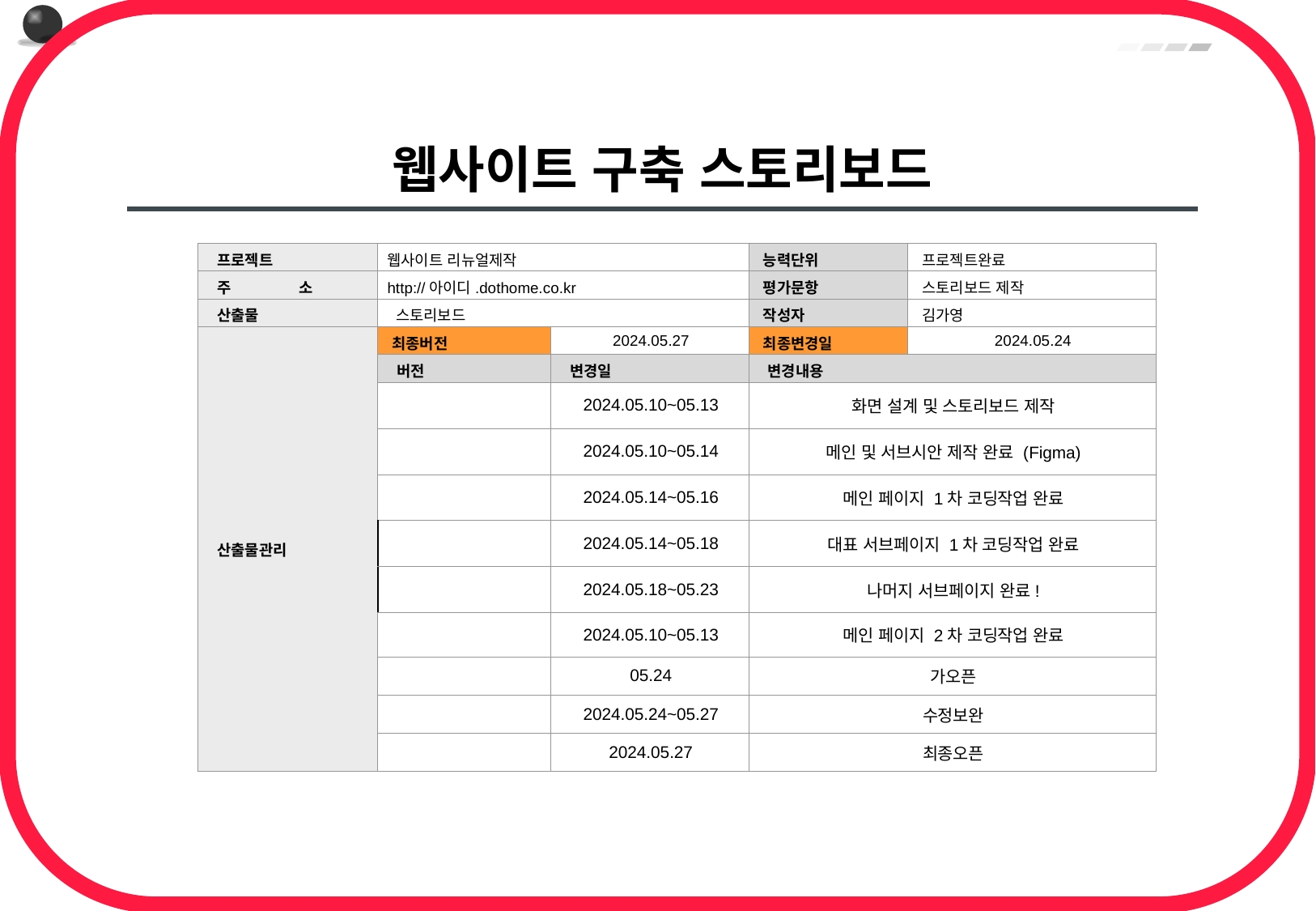

웹사이트 구축 스토리보드
| 프로젝트 | 웹사이트 리뉴얼제작 |  | 능력단위 | 프로젝트완료 |
| --- | --- | --- | --- | --- |
| 주 소 | http://아이디.dothome.co.kr |  | 평가문항 | 스토리보드 제작 |
| 산출물 | 스토리보드 |  | 작성자 | 김가영 |
| 산출물관리 | 최종버전 | 2024.05.27 | 최종변경일 | 2024.05.24 |
|  | 버전 | 변경일 | 변경내용 |  |
|  |  | 2024.05.10~05.13 | 화면 설계 및 스토리보드 제작 |  |
|  |  | 2024.05.10~05.14 | 메인 및 서브시안 제작 완료 (Figma) |  |
|  |  | 2024.05.14~05.16 | 메인 페이지 1차 코딩작업 완료 |  |
|  |  | 2024.05.14~05.18 | 대표 서브페이지 1차 코딩작업 완료 |  |
|  |  | 2024.05.18~05.23 | 나머지 서브페이지 완료! |  |
|  |  | 2024.05.10~05.13 | 메인 페이지 2차 코딩작업 완료 |  |
|  |  | 05.24 | 가오픈 |  |
|  |  | 2024.05.24~05.27 | 수정보완 |  |
|  |  | 2024.05.27 | 최종오픈 |  |